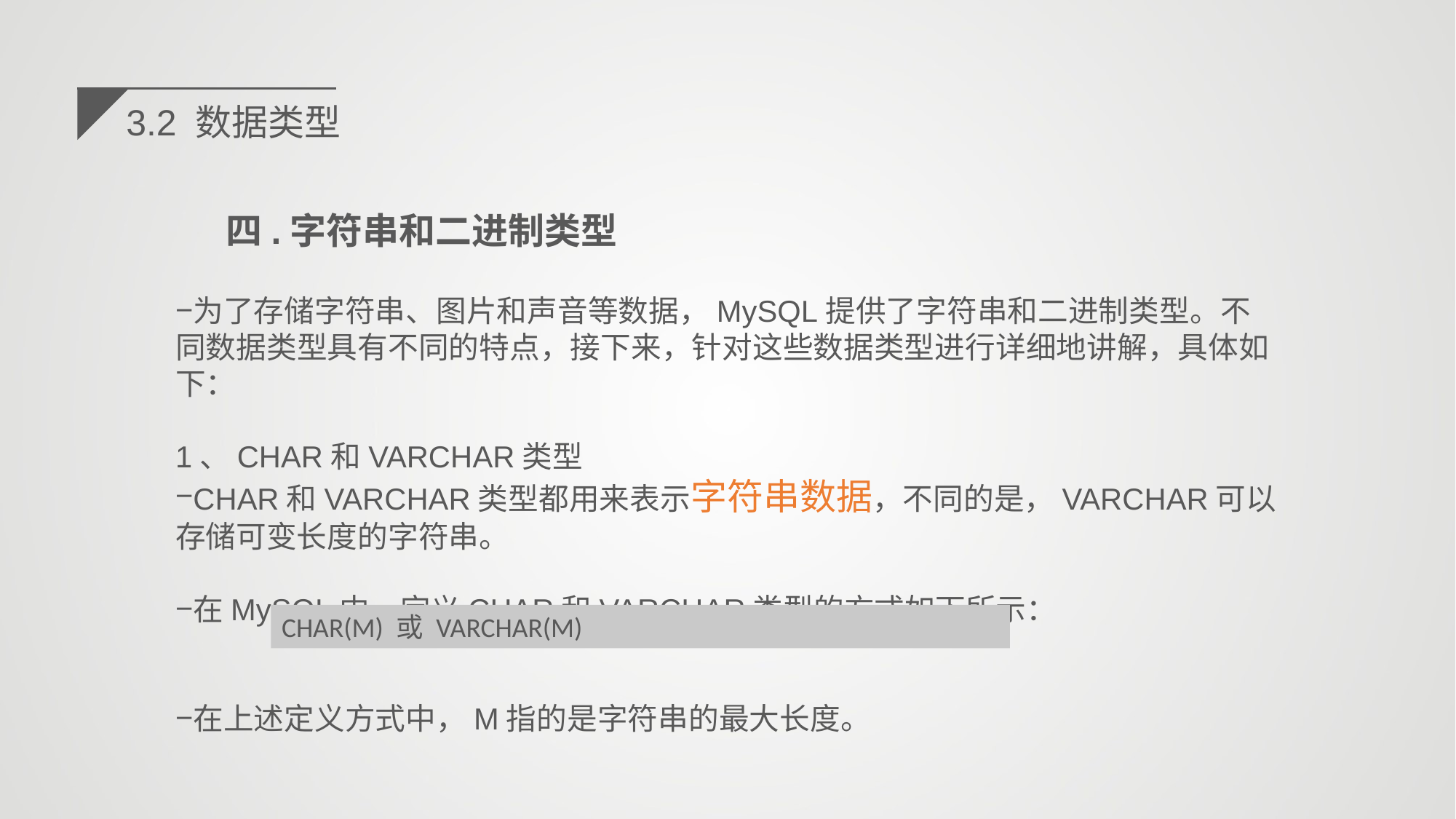

3.2 数据类型

四.字符串和二进制类型

为了存储字符串、图片和声音等数据，MySQL提供了字符串和二进制类型。不同数据类型具有不同的特点，接下来，针对这些数据类型进行详细地讲解，具体如下：

1、CHAR和VARCHAR类型
CHAR和VARCHAR类型都用来表示字符串数据，不同的是，VARCHAR可以存储可变长度的字符串。

在MySQL中，定义CHAR和VARCHAR类型的方式如下所示：

在上述定义方式中，M指的是字符串的最大长度。
CHAR(M) 或 VARCHAR(M)